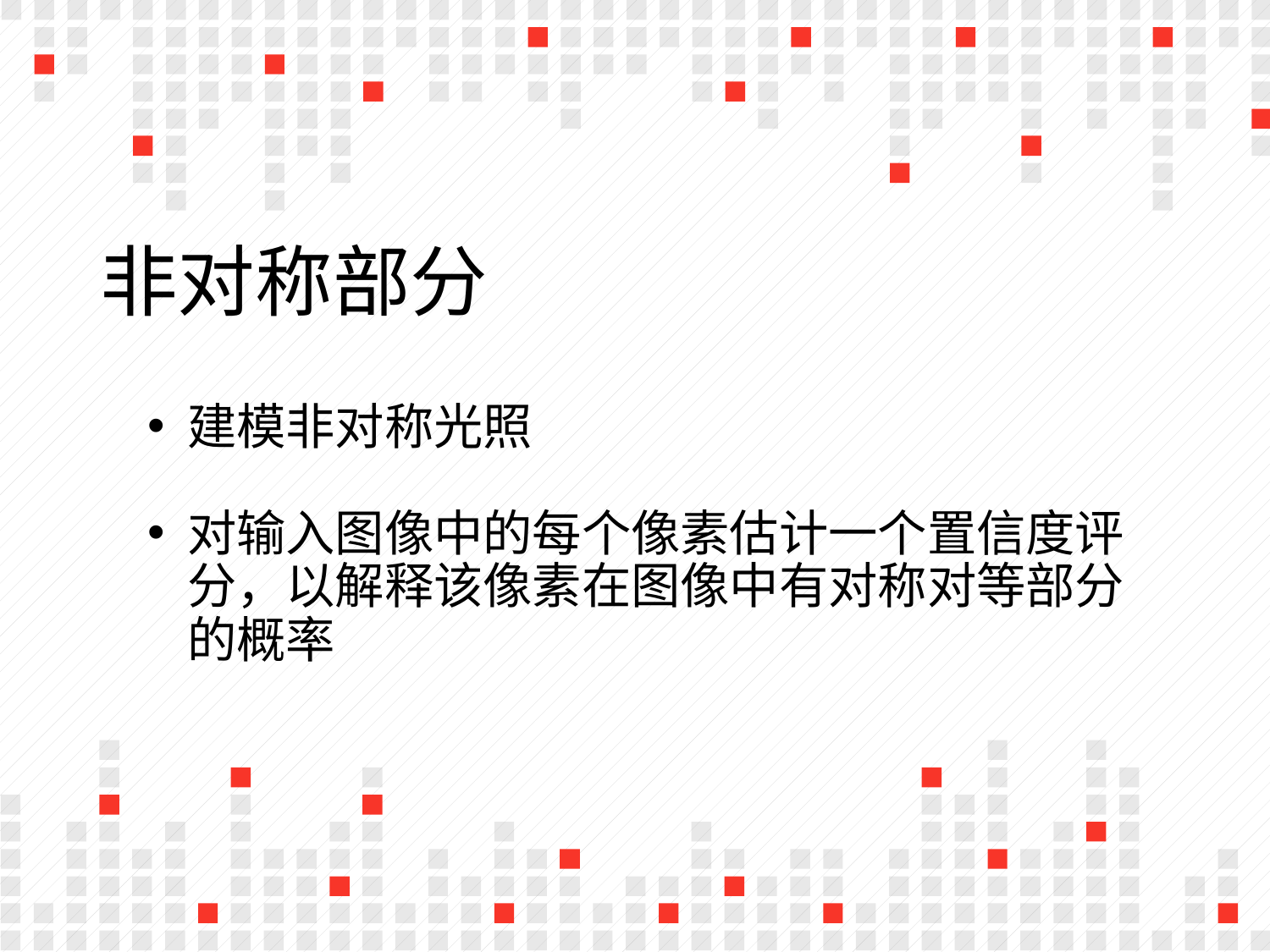

# 非对称部分
建模非对称光照

对输入图像中的每个像素估计一个置信度评分，以解释该像素在图像中有对称对等部分的概率